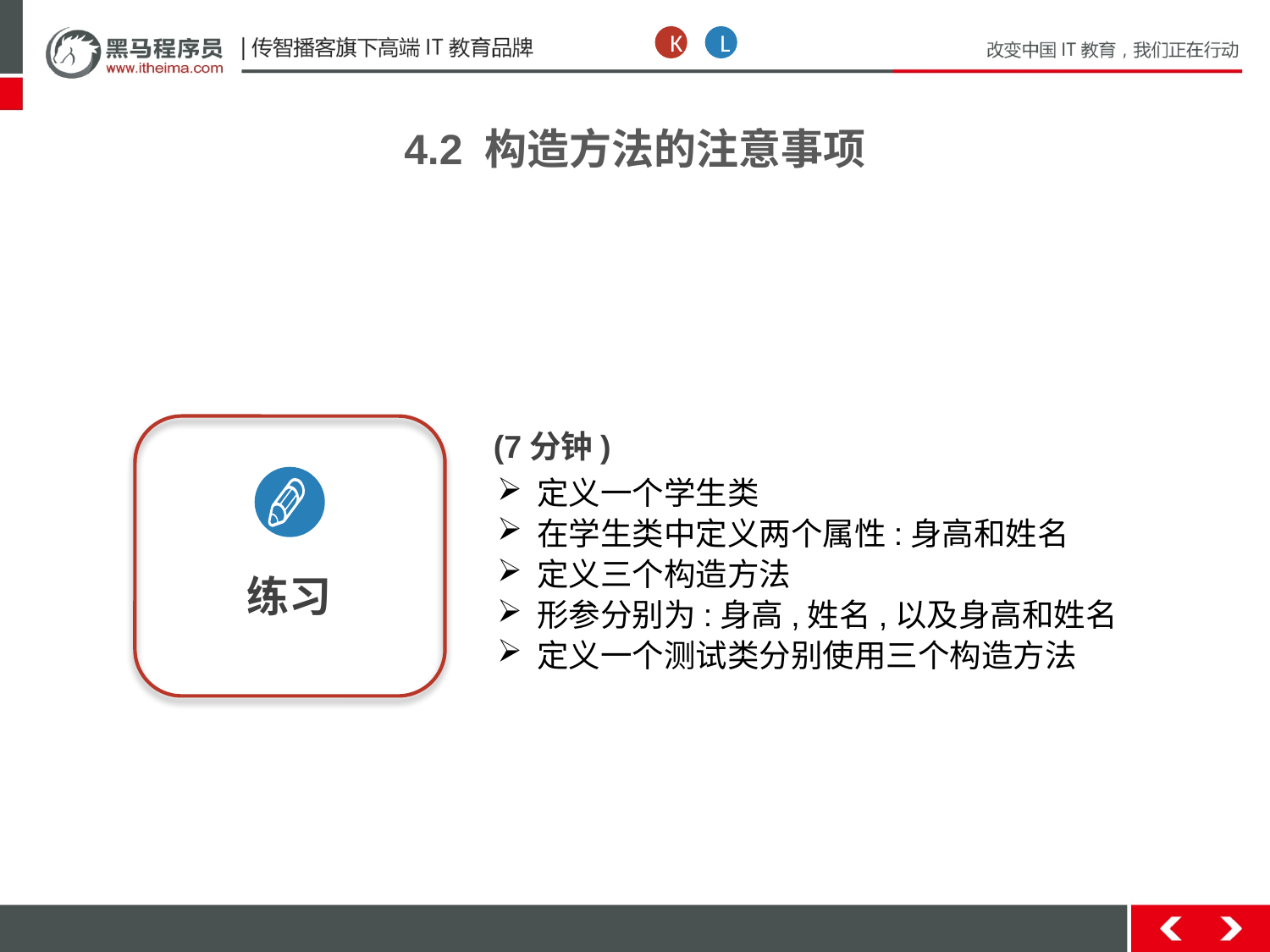

L
K
4.2 构造方法的注意事项

练习
(7分钟)
定义一个学生类
在学生类中定义两个属性:身高和姓名
定义三个构造方法
形参分别为:身高,姓名,以及身高和姓名
定义一个测试类分别使用三个构造方法